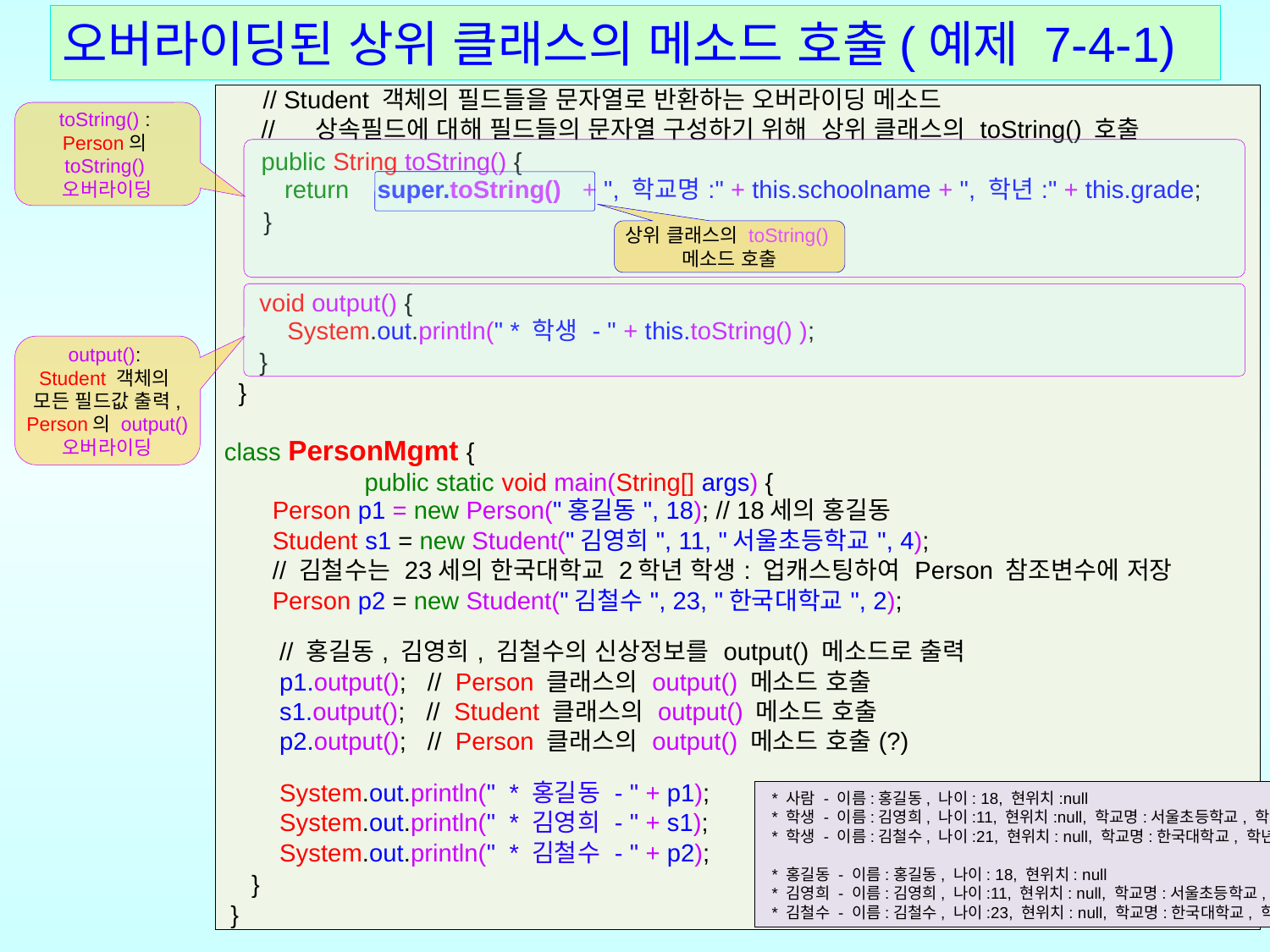

# 오버라이딩된 상위 클래스의 메소드 호출(예제 7-4-1)
| // Student 객체의 필드들을 문자열로 반환하는 오버라이딩 메소드 // 상속필드에 대해 필드들의 문자열 구성하기 위해 상위 클래스의 toString() 호출 public String toString() { return super.toString() + ", 학교명:" + this.schoolname + ", 학년:" + this.grade; } void output() { System.out.println(" \* 학생 - " + this.toString() ); } } class PersonMgmt { public static void main(String[] args) { Person p1 = new Person("홍길동", 18); // 18세의 홍길동 Student s1 = new Student("김영희", 11, "서울초등학교", 4); // 김철수는 23세의 한국대학교 2학년 학생: 업캐스팅하여 Person 참조변수에 저장 Person p2 = new Student("김철수", 23, "한국대학교", 2); // 홍길동, 김영희, 김철수의 신상정보를 output() 메소드로 출력 p1.output(); // Person 클래스의 output() 메소드 호출 s1.output(); // Student 클래스의 output() 메소드 호출 p2.output(); // Person 클래스의 output() 메소드 호출(?) System.out.println(" \* 홍길동 - " + p1); System.out.println(" \* 김영희 - " + s1); System.out.println(" \* 김철수 - " + p2); } } |
| --- |
toString() :
Person의
toString()
오버라이딩

상위 클래스의 toString()
메소드 호출

output():
Student 객체의
모든 필드값 출력,
Person의 output()
오버라이딩
 * 사람 - 이름:홍길동, 나이: 18, 현위치:null
 * 학생 - 이름:김영희, 나이:11, 현위치:null, 학교명:서울초등학교, 학년:4
 * 학생 - 이름:김철수, 나이:21, 현위치: null, 학교명:한국대학교, 학년:2

 * 홍길동 - 이름:홍길동, 나이: 18, 현위치: null
 * 김영희 - 이름:김영희, 나이:11, 현위치: null, 학교명:서울초등학교, 학년:4
 * 김철수 - 이름:김철수, 나이:23, 현위치: null, 학교명:한국대학교, 학년:2